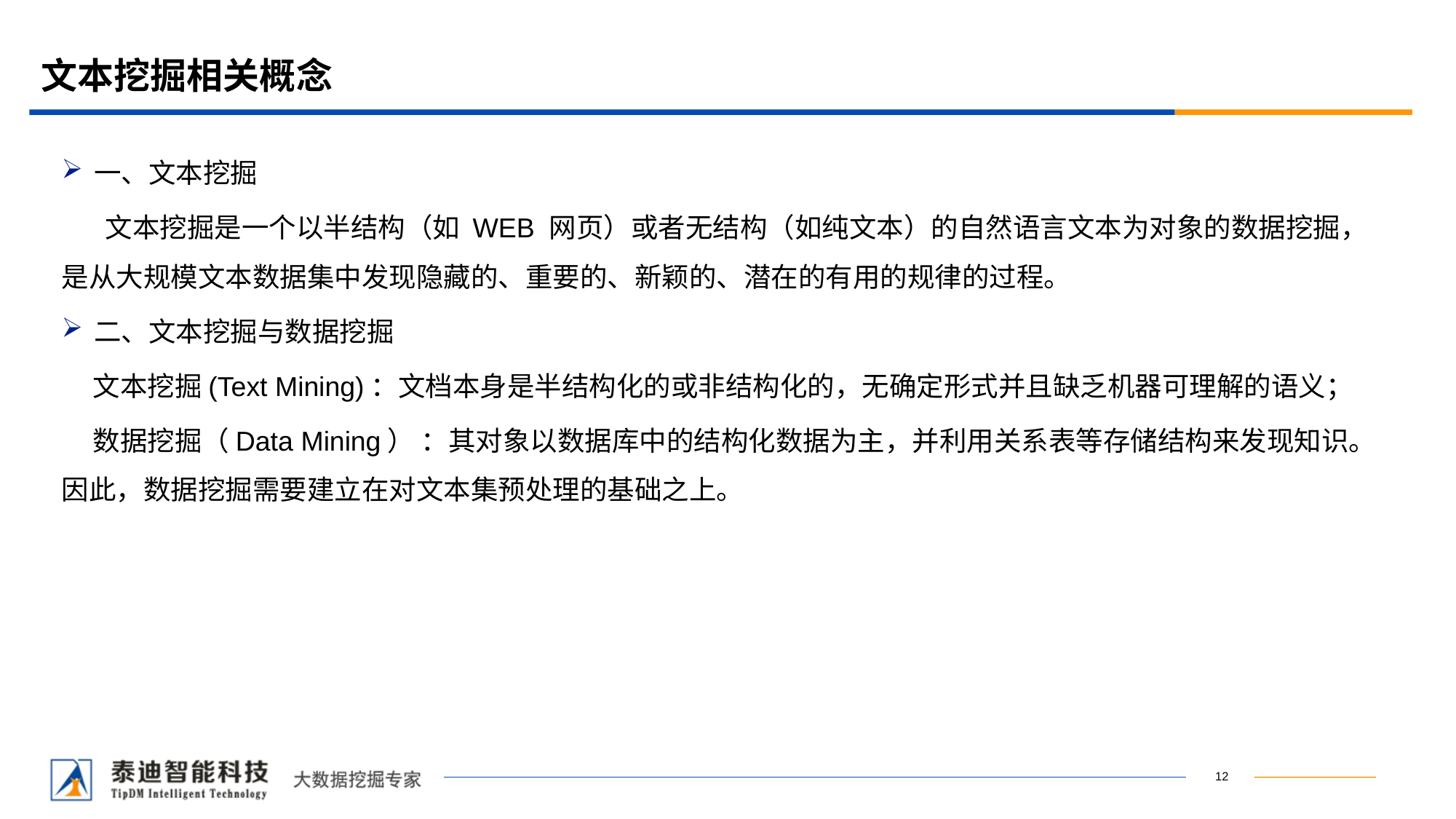

# 文本挖掘相关概念
一、文本挖掘
      文本挖掘是一个以半结构（如 WEB 网页）或者无结构（如纯文本）的自然语言文本为对象的数据挖掘，是从大规模文本数据集中发现隐藏的、重要的、新颖的、潜在的有用的规律的过程。
二、文本挖掘与数据挖掘
    文本挖掘(Text Mining)：文档本身是半结构化的或非结构化的，无确定形式并且缺乏机器可理解的语义；
    数据挖掘（Data Mining） ：其对象以数据库中的结构化数据为主，并利用关系表等存储结构来发现知识。因此，数据挖掘需要建立在对文本集预处理的基础之上。